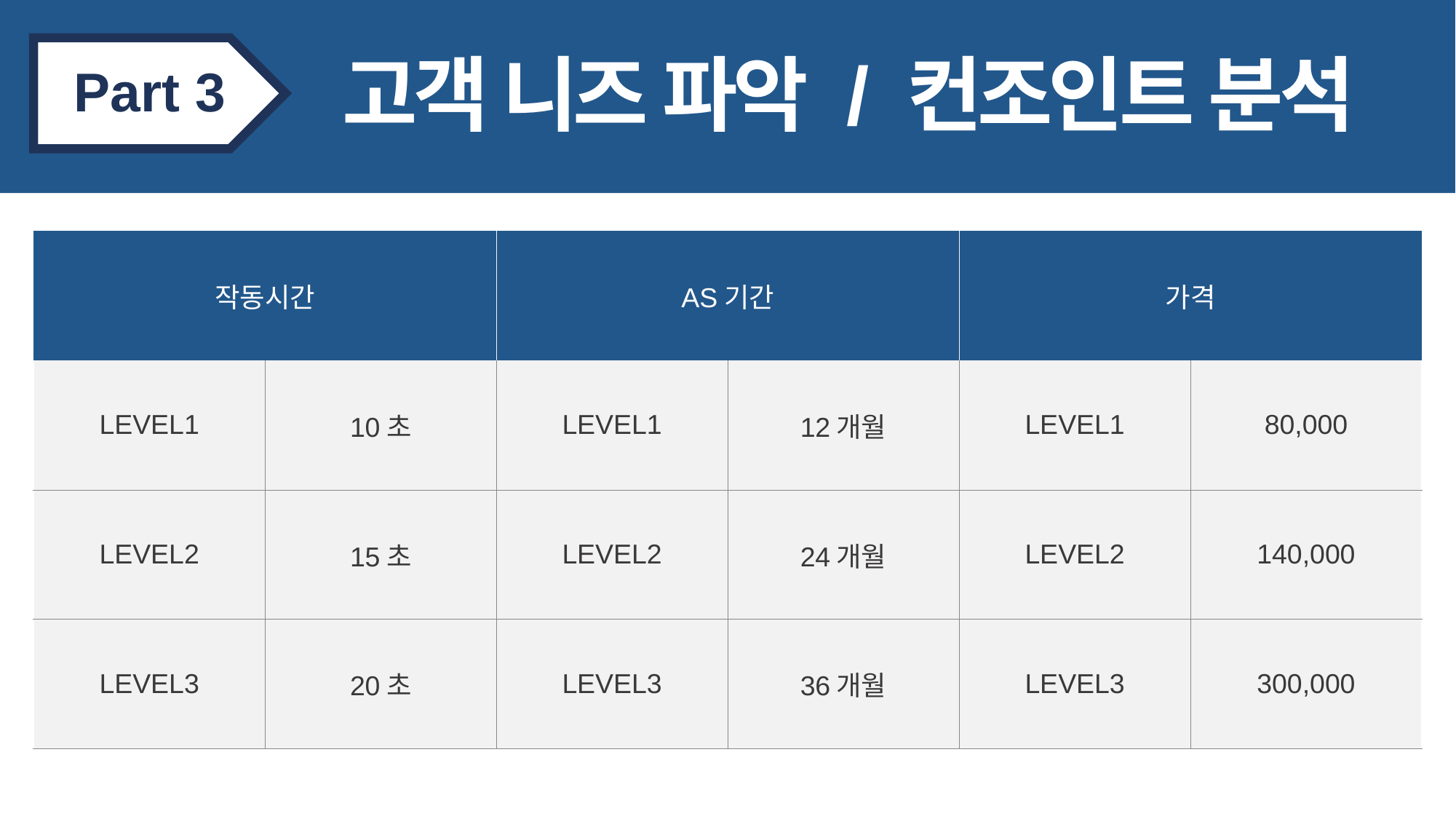

Part 3
고객 니즈 파악 / 컨조인트 분석
| 작동시간 |  | AS기간 |  | 가격 |  |
| --- | --- | --- | --- | --- | --- |
| LEVEL1 | 10초 | LEVEL1 | 12개월 | LEVEL1 | 80,000 |
| LEVEL2 | 15초 | LEVEL2 | 24개월 | LEVEL2 | 140,000 |
| LEVEL3 | 20초 | LEVEL3 | 36개월 | LEVEL3 | 300,000 |